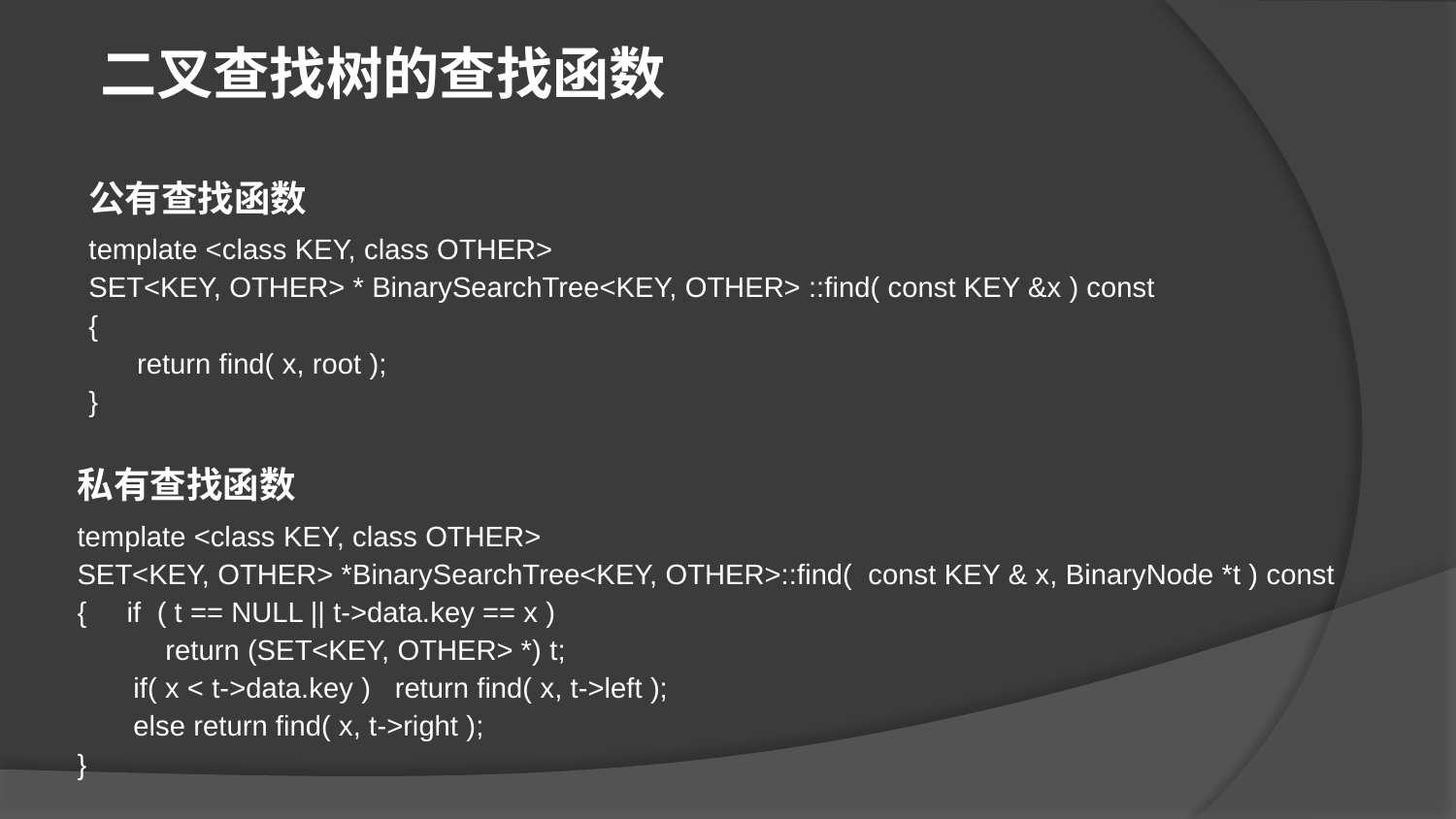

二叉查找树的查找函数
公有查找函数
template <class KEY, class OTHER>
SET<KEY, OTHER> * BinarySearchTree<KEY, OTHER> ::find( const KEY &x ) const
{
      return find( x, root );
}
私有查找函数
template <class KEY, class OTHER>
SET<KEY, OTHER> *BinarySearchTree<KEY, OTHER>::find(  const KEY & x, BinaryNode *t ) const
{     if  ( t == NULL || t->data.key == x )
           return (SET<KEY, OTHER> *) t;
       if( x < t->data.key )   return find( x, t->left );
       else return find( x, t->right );
}